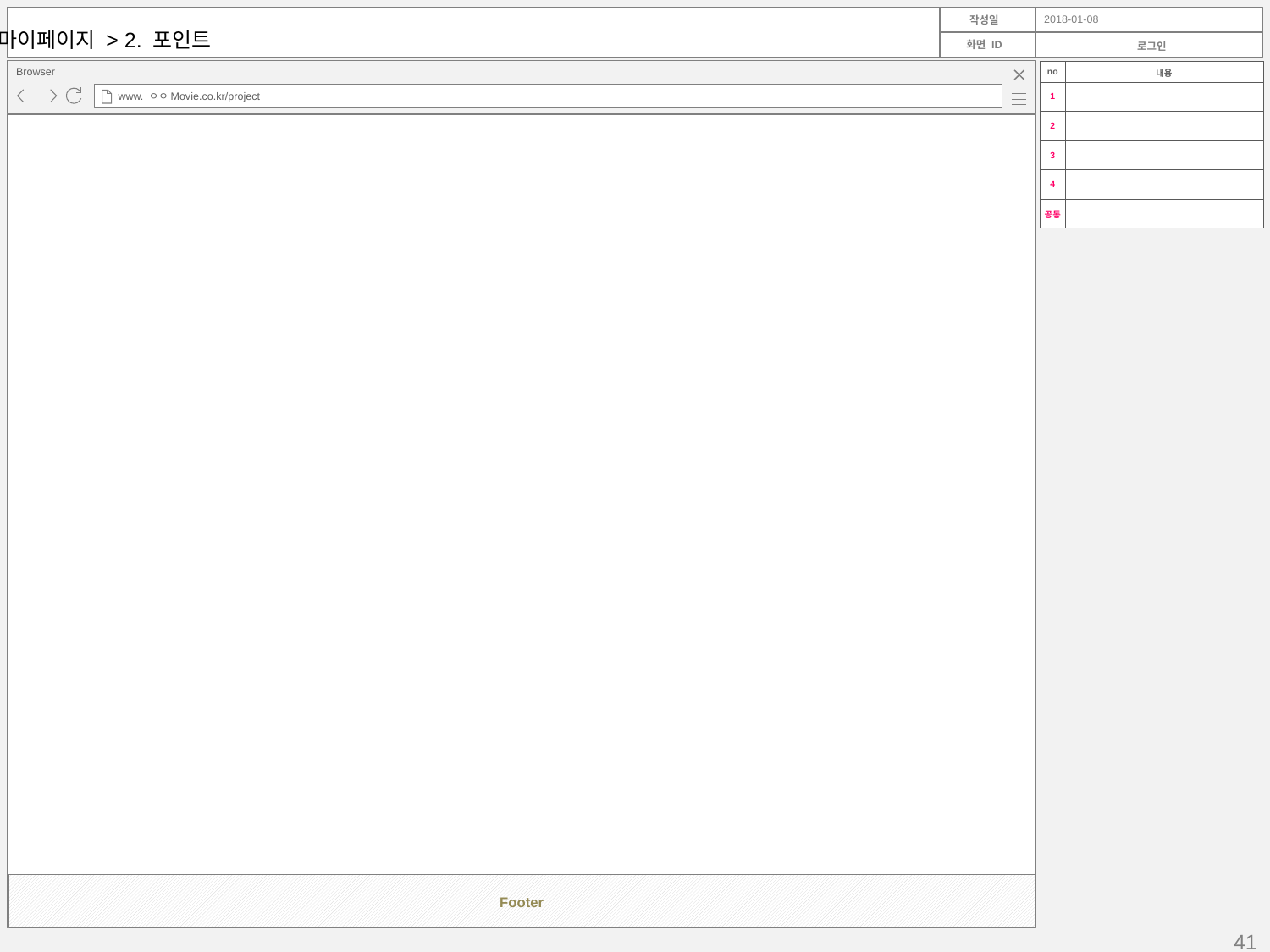

2018-01-08
마이페이지 > 2. 포인트
로그인
| no | 내용 |
| --- | --- |
| 1 |  |
| 2 |  |
| 3 |  |
| 4 |  |
| 공통 |  |
Footer
41